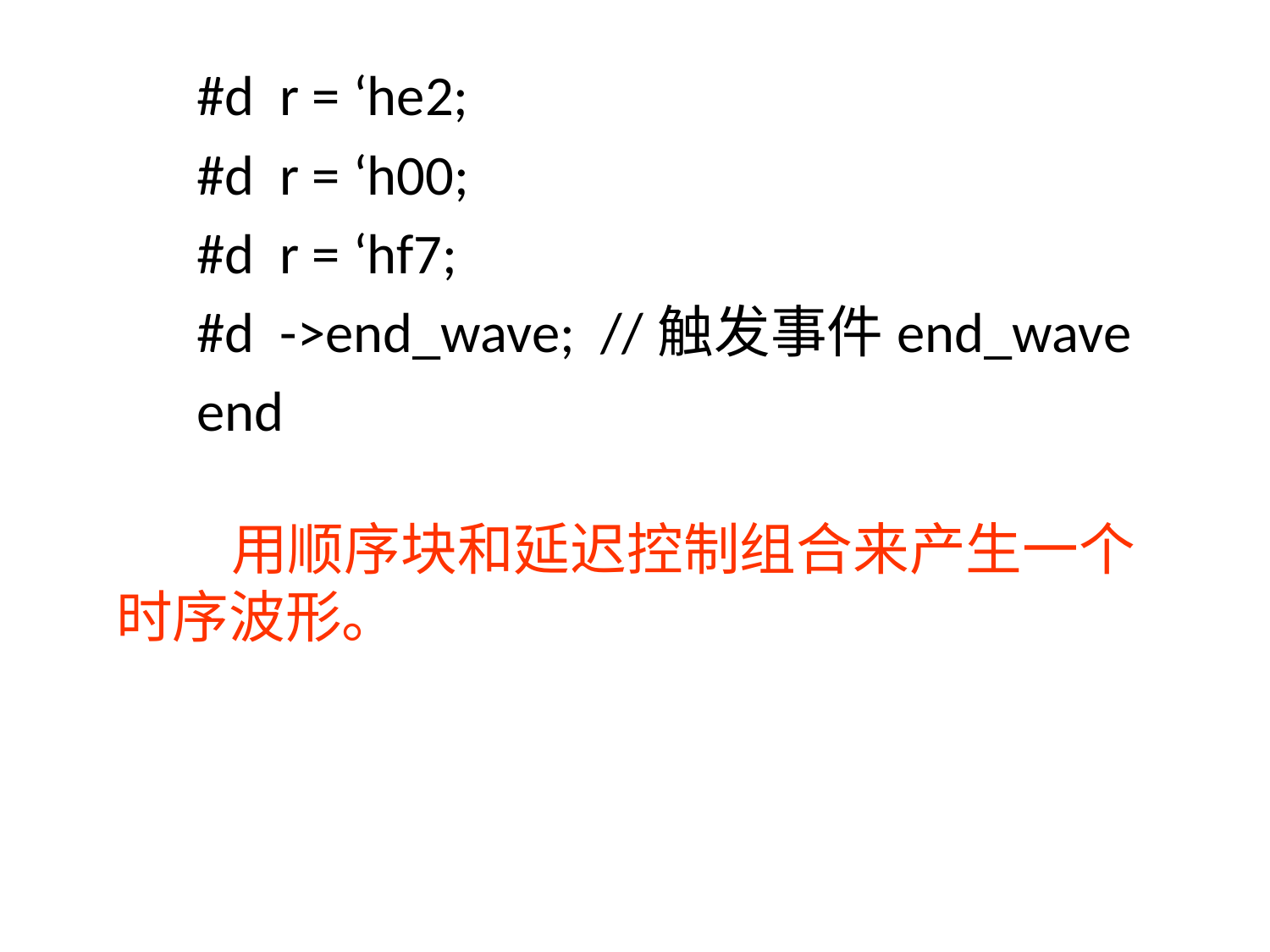

#d  r = ‘he2;
       #d  r = ‘h00;
       #d  r = ‘hf7;
       #d  ->end_wave;  //触发事件end_wave
       end
        用顺序块和延迟控制组合来产生一个时序波形。